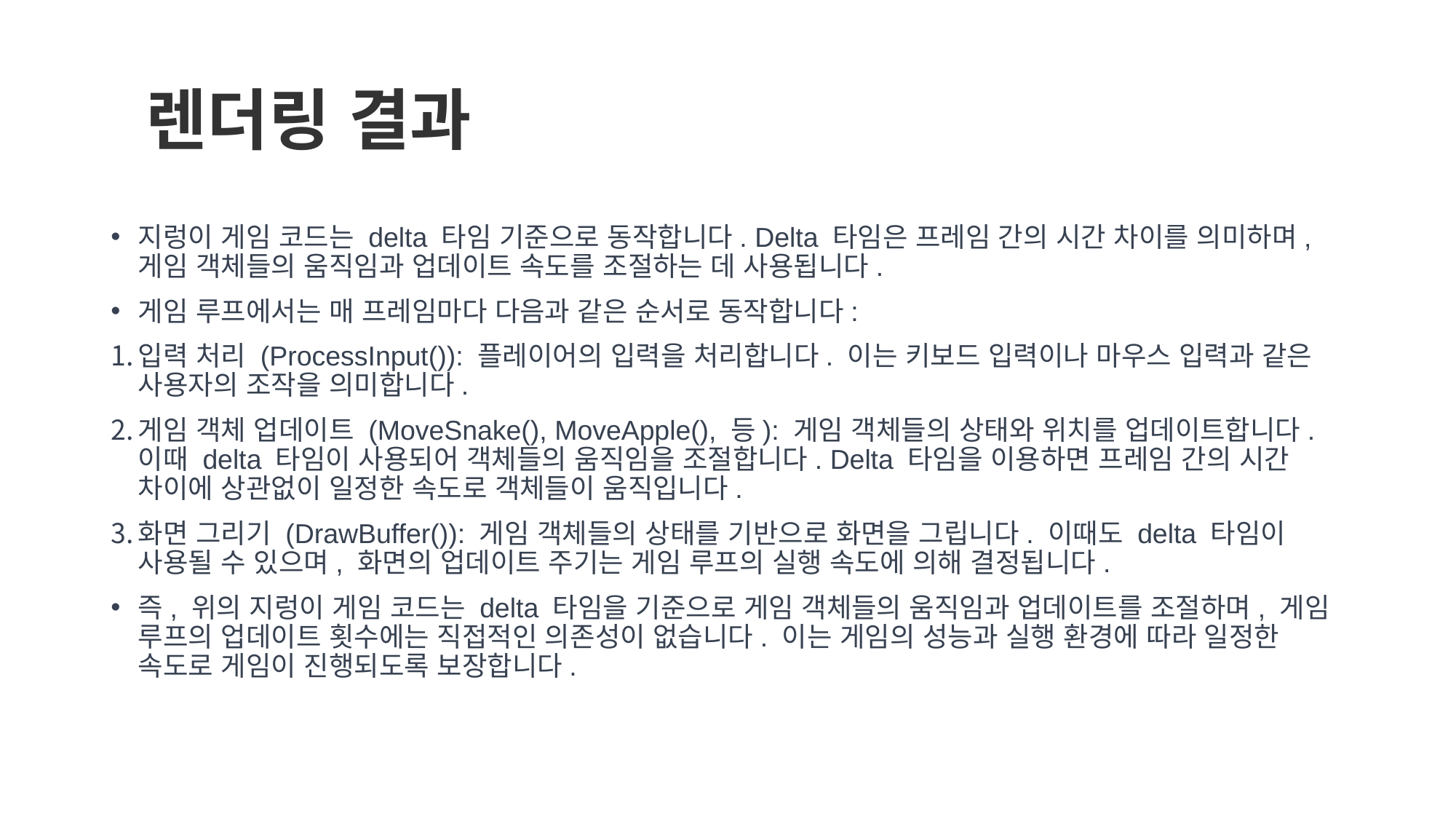

# 렌더링 결과
지렁이 게임 코드는 delta 타임 기준으로 동작합니다. Delta 타임은 프레임 간의 시간 차이를 의미하며, 게임 객체들의 움직임과 업데이트 속도를 조절하는 데 사용됩니다.
게임 루프에서는 매 프레임마다 다음과 같은 순서로 동작합니다:
입력 처리 (ProcessInput()): 플레이어의 입력을 처리합니다. 이는 키보드 입력이나 마우스 입력과 같은 사용자의 조작을 의미합니다.
게임 객체 업데이트 (MoveSnake(), MoveApple(), 등): 게임 객체들의 상태와 위치를 업데이트합니다. 이때 delta 타임이 사용되어 객체들의 움직임을 조절합니다. Delta 타임을 이용하면 프레임 간의 시간 차이에 상관없이 일정한 속도로 객체들이 움직입니다.
화면 그리기 (DrawBuffer()): 게임 객체들의 상태를 기반으로 화면을 그립니다. 이때도 delta 타임이 사용될 수 있으며, 화면의 업데이트 주기는 게임 루프의 실행 속도에 의해 결정됩니다.
즉, 위의 지렁이 게임 코드는 delta 타임을 기준으로 게임 객체들의 움직임과 업데이트를 조절하며, 게임 루프의 업데이트 횟수에는 직접적인 의존성이 없습니다. 이는 게임의 성능과 실행 환경에 따라 일정한 속도로 게임이 진행되도록 보장합니다.